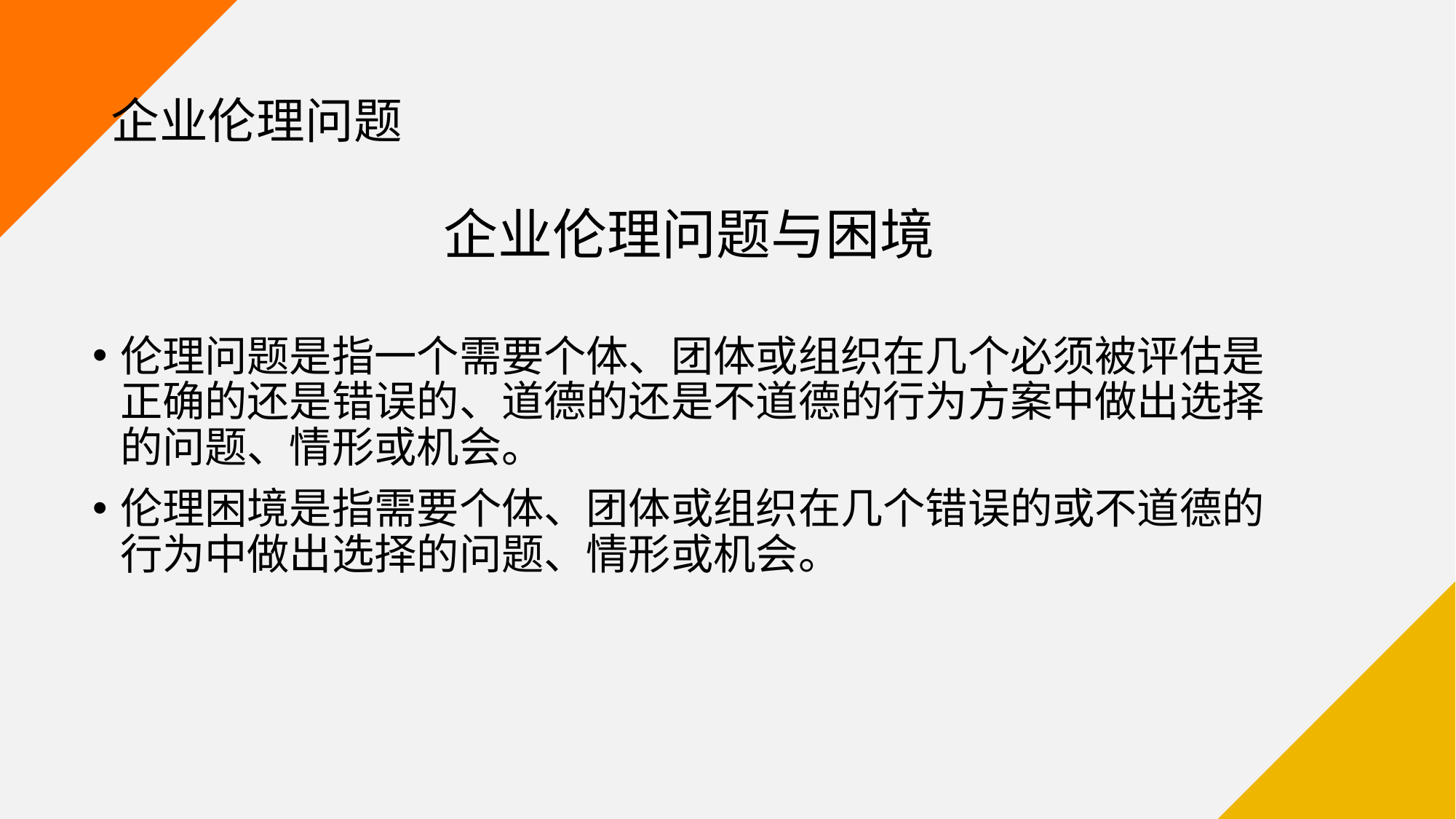

# 企业伦理问题
企业伦理问题与困境
伦理问题是指一个需要个体、团体或组织在几个必须被评估是正确的还是错误的、道德的还是不道德的行为方案中做出选择的问题、情形或机会。
伦理困境是指需要个体、团体或组织在几个错误的或不道德的行为中做出选择的问题、情形或机会。